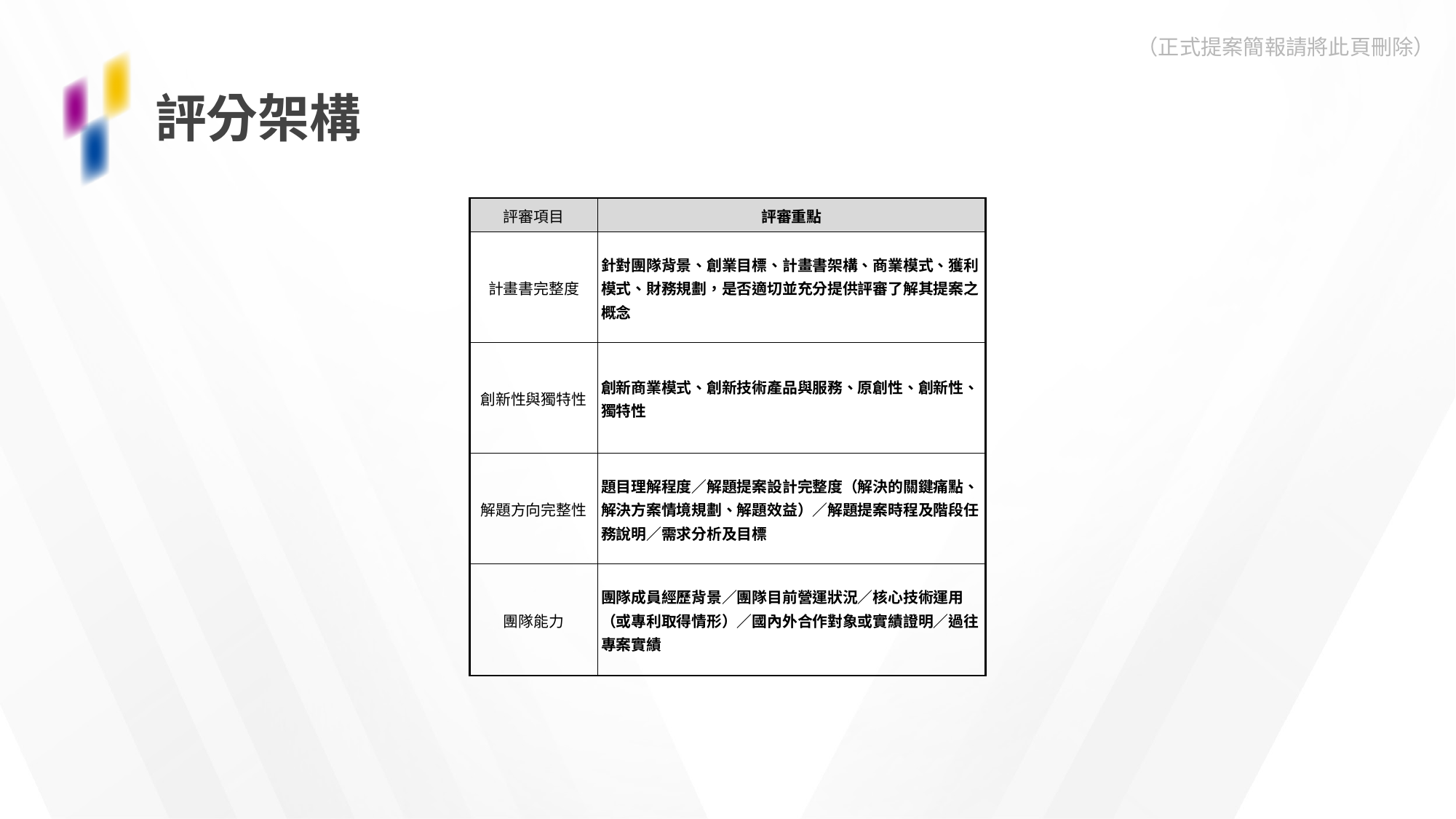

（正式提案簡報請將此頁刪除）
# 評分架構
| 評審項目 | 評審重點 |
| --- | --- |
| 計畫書完整度 | 針對團隊背景、創業目標、計畫書架構、商業模式、獲利模式、財務規劃，是否適切並充分提供評審了解其提案之概念 |
| 創新性與獨特性 | 創新商業模式、創新技術產品與服務、原創性、創新性、獨特性 |
| 解題方向完整性 | 題目理解程度／解題提案設計完整度（解決的關鍵痛點、解決方案情境規劃、解題效益）／解題提案時程及階段任務說明／需求分析及目標 |
| 團隊能力 | 團隊成員經歷背景／團隊目前營運狀況／核心技術運用（或專利取得情形）／國內外合作對象或實績證明／過往專案實績 |